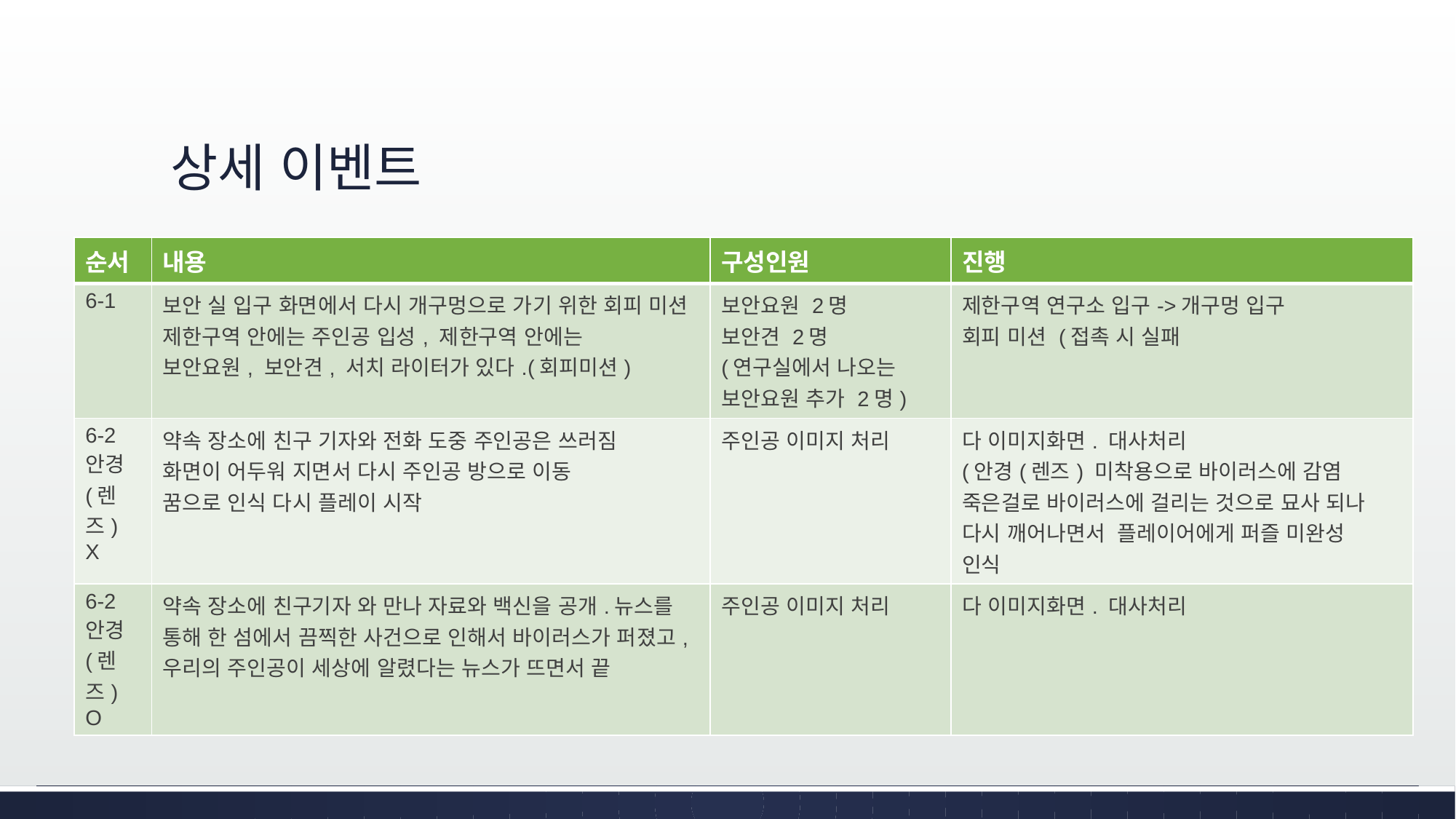

# 상세 이벤트
| 순서 | 내용 | 구성인원 | 진행 |
| --- | --- | --- | --- |
| 6-1 | 보안 실 입구 화면에서 다시 개구멍으로 가기 위한 회피 미션 제한구역 안에는 주인공 입성, 제한구역 안에는 보안요원, 보안견, 서치 라이터가 있다.(회피미션) | 보안요원 2명 보안견 2명 (연구실에서 나오는 보안요원 추가 2명) | 제한구역 연구소 입구->개구멍 입구 회피 미션 (접촉 시 실패 |
| 6-2 안경 (렌즈) X | 약속 장소에 친구 기자와 전화 도중 주인공은 쓰러짐 화면이 어두워 지면서 다시 주인공 방으로 이동 꿈으로 인식 다시 플레이 시작 | 주인공 이미지 처리 | 다 이미지화면. 대사처리 (안경(렌즈) 미착용으로 바이러스에 감염 죽은걸로 바이러스에 걸리는 것으로 묘사 되나 다시 깨어나면서 플레이어에게 퍼즐 미완성 인식 |
| 6-2 안경 (렌즈) O | 약속 장소에 친구기자 와 만나 자료와 백신을 공개.뉴스를 통해 한 섬에서 끔찍한 사건으로 인해서 바이러스가 퍼졌고, 우리의 주인공이 세상에 알렸다는 뉴스가 뜨면서 끝 | 주인공 이미지 처리 | 다 이미지화면. 대사처리 |